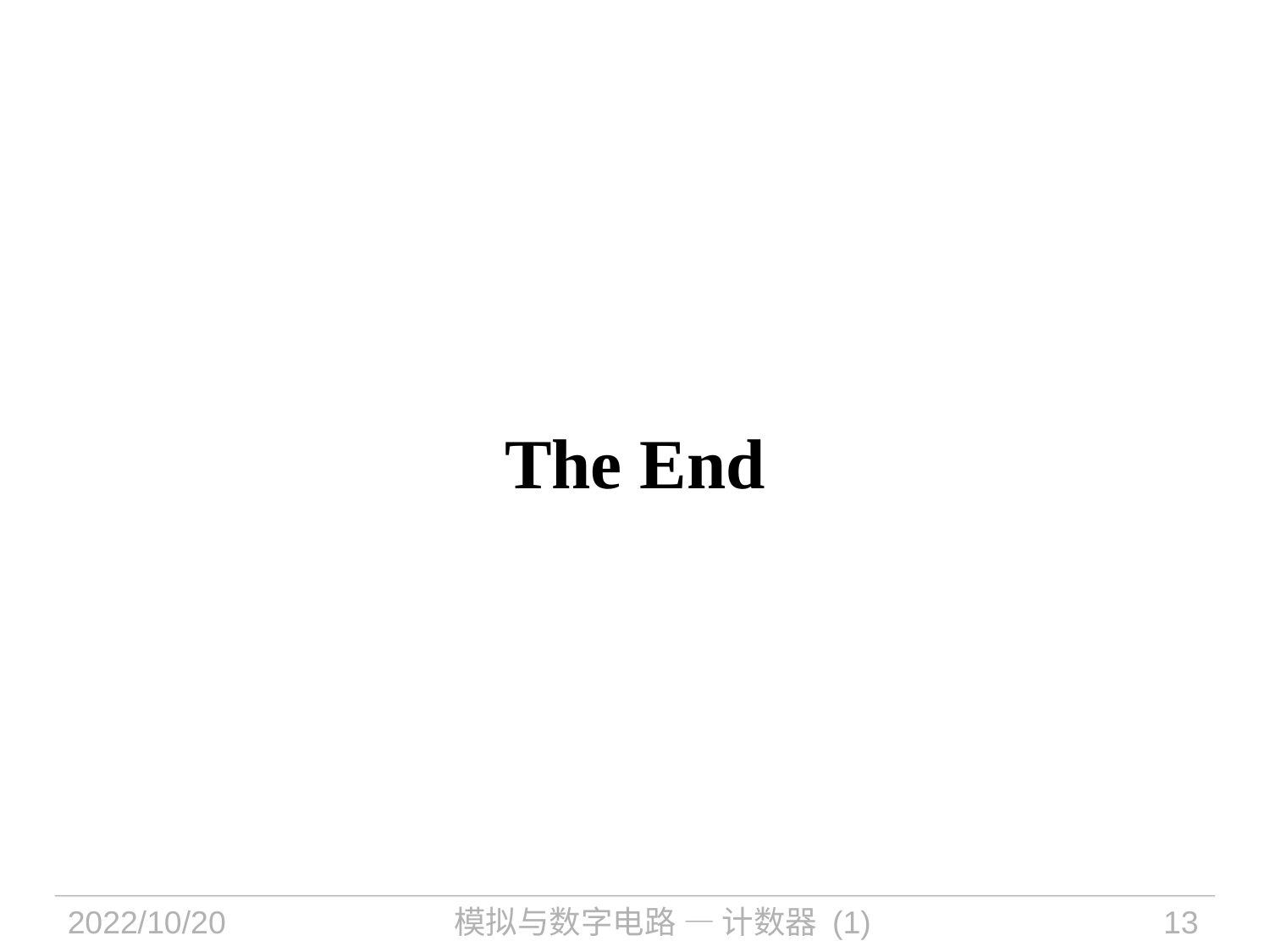

# The End
2022/10/20
模拟与数字电路 — 计数器 (1)
13